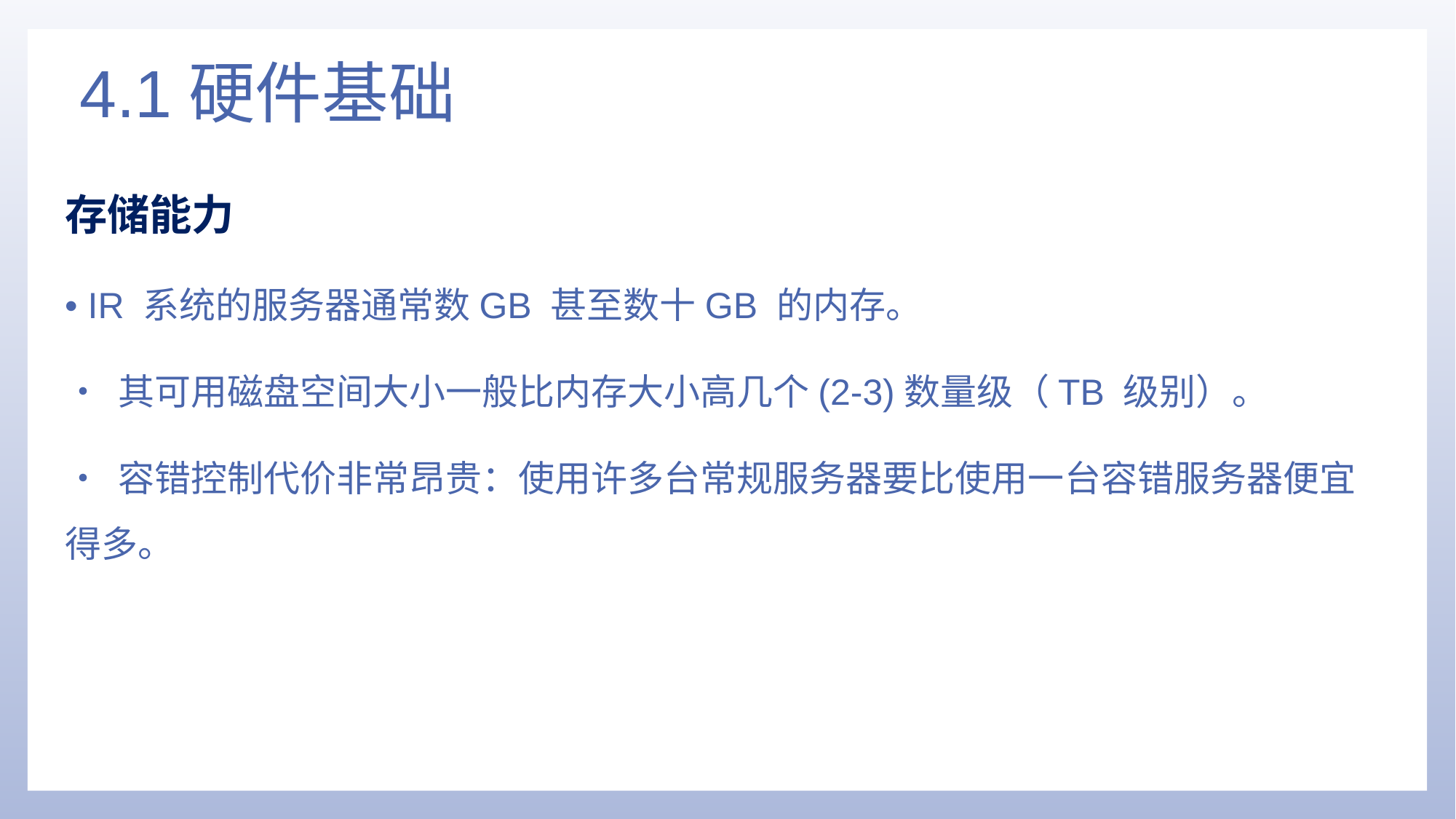

# 4.1硬件基础
存储能力
• IR 系统的服务器通常数GB 甚至数十GB 的内存。
• 其可用磁盘空间大小一般比内存大小高几个(2-3)数量级（TB 级别）。
• 容错控制代价非常昂贵：使用许多台常规服务器要比使用一台容错服务器便宜得多。